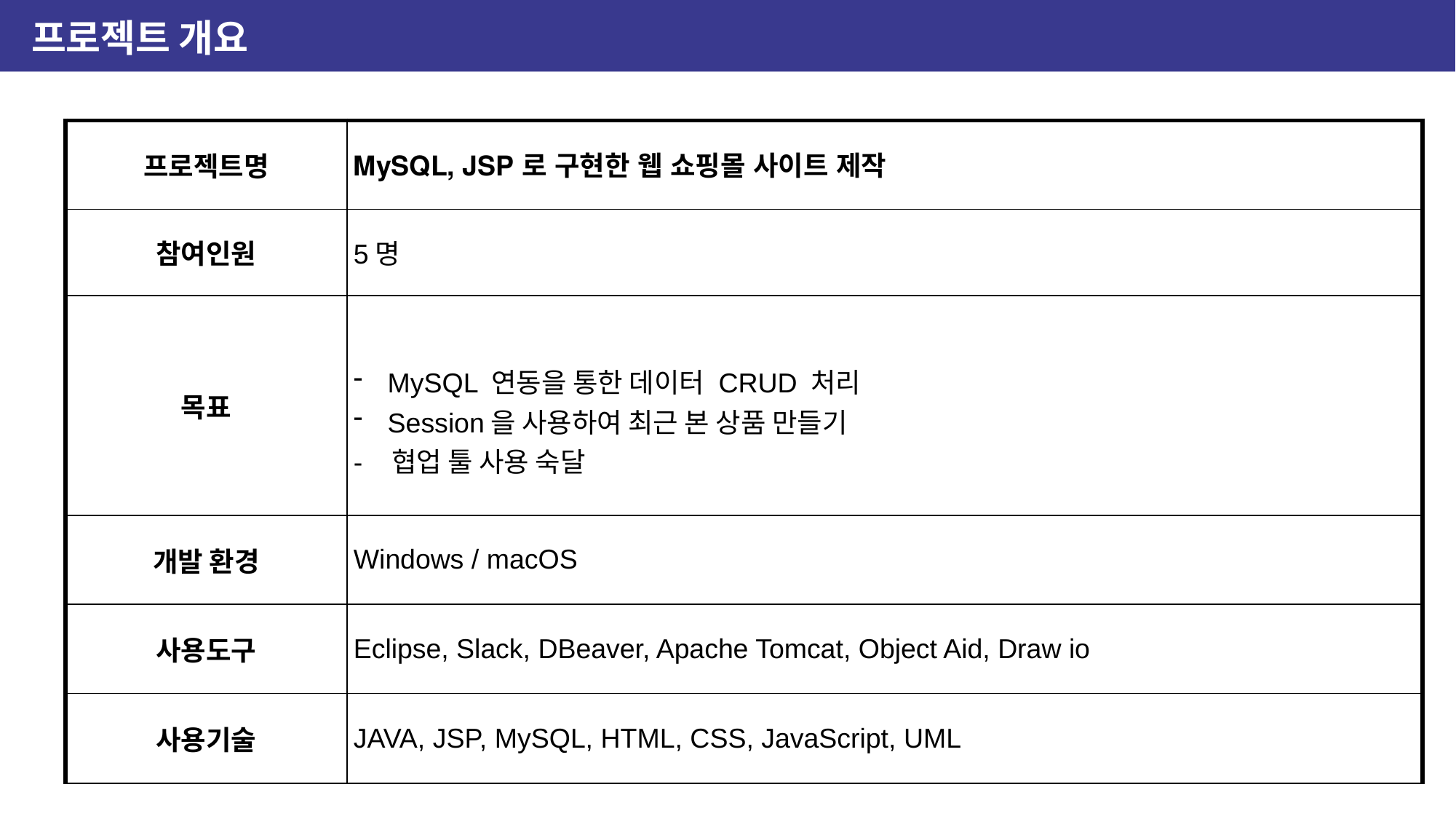

프로젝트 개요
| 프로젝트명 | MySQL, JSP로 구현한 웹 쇼핑몰 사이트 제작 |
| --- | --- |
| 참여인원 | 5명 |
| 목표 | MySQL 연동을 통한 데이터 CRUD 처리 Session을 사용하여 최근 본 상품 만들기 - 협업 툴 사용 숙달 |
| 개발 환경 | Windows / macOS |
| 사용도구 | Eclipse, Slack, DBeaver, Apache Tomcat, Object Aid, Draw io |
| 사용기술 | JAVA, JSP, MySQL, HTML, CSS, JavaScript, UML |